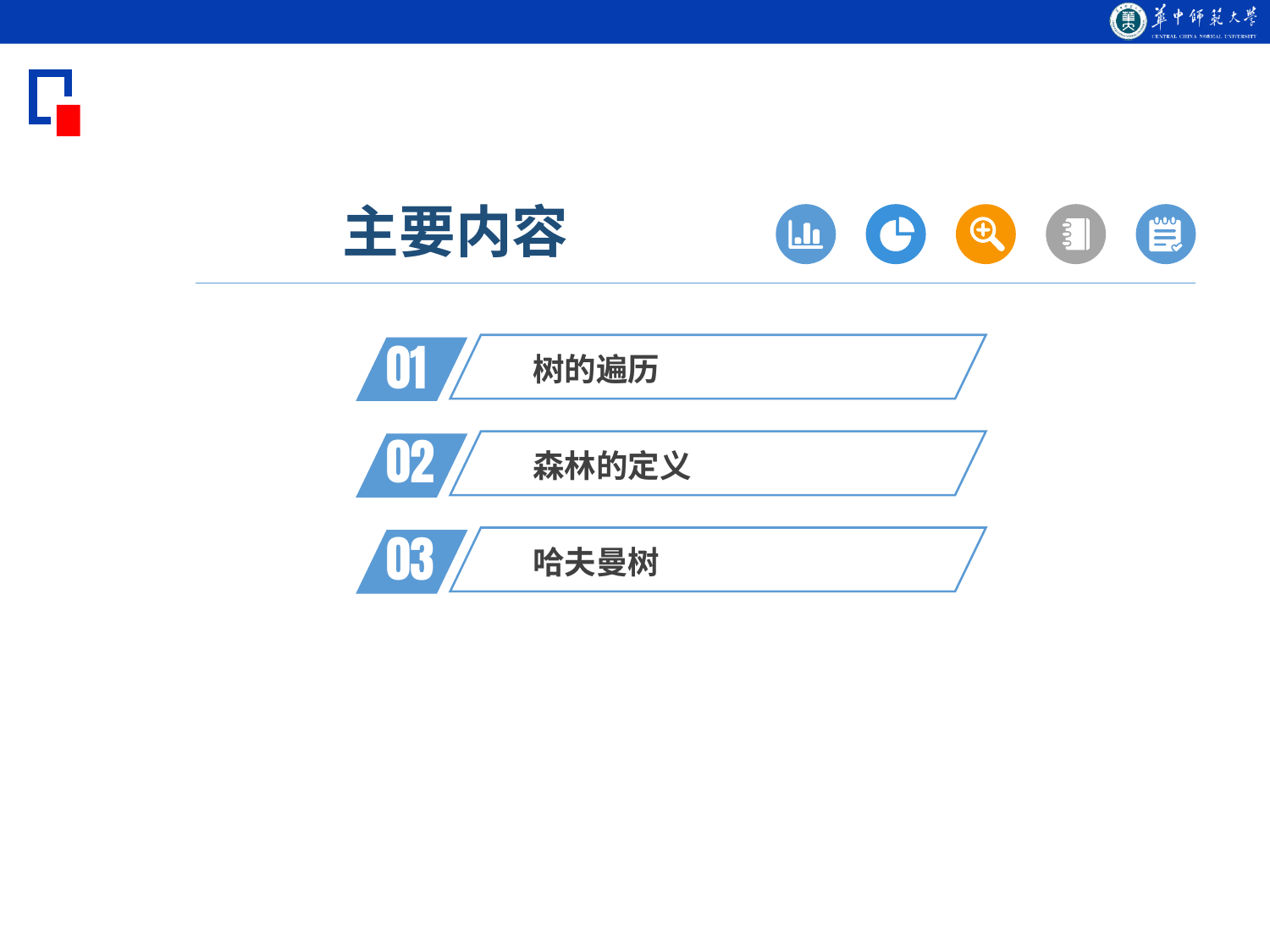

主要内容

01

树的遍历
02

森林的定义
03

哈夫曼树